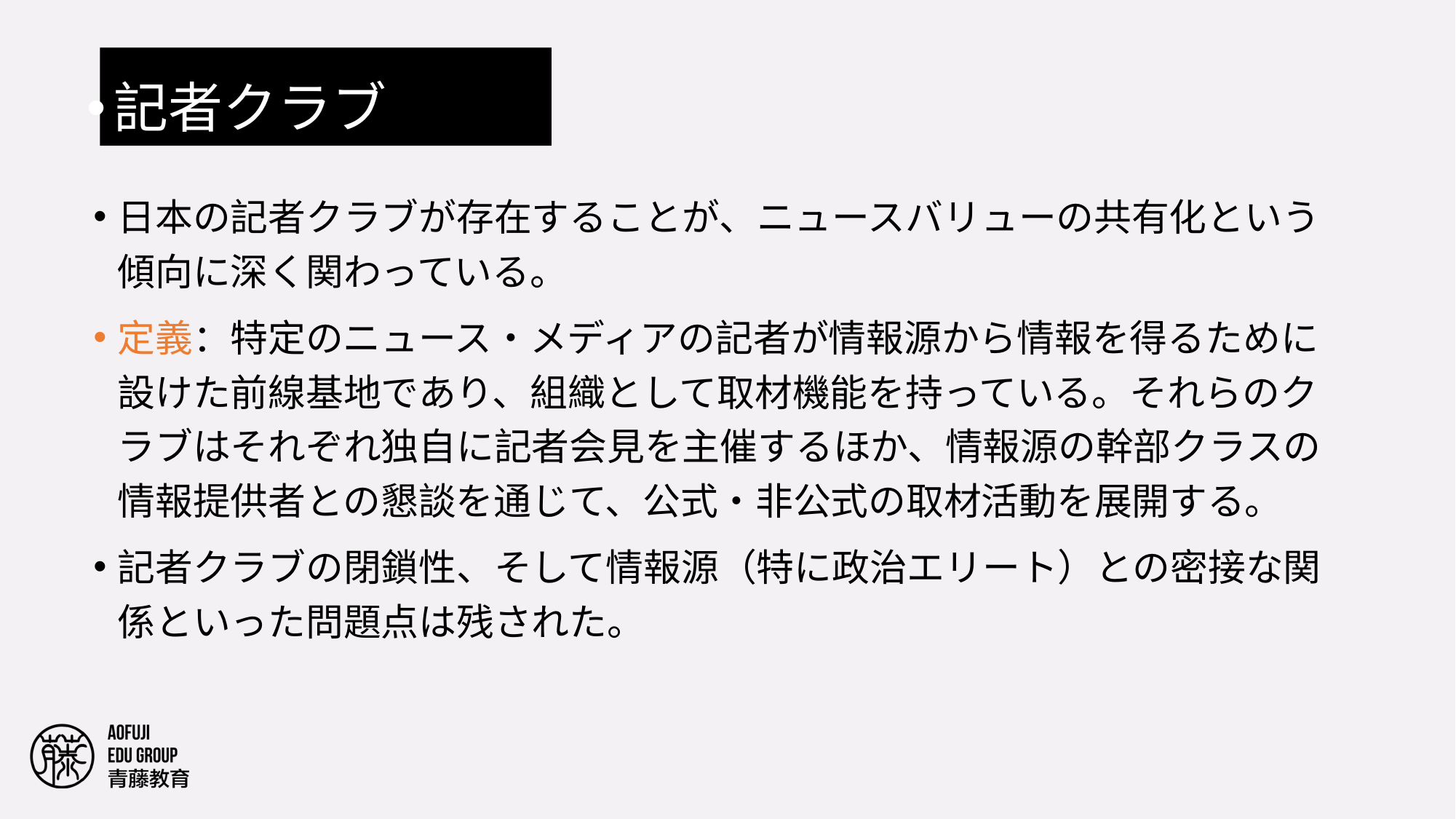

#

記者クラブ
日本の記者クラブが存在することが、ニュースバリューの共有化という傾向に深く関わっている。
定義：特定のニュース・メディアの記者が情報源から情報を得るために設けた前線基地であり、組織として取材機能を持っている。それらのクラブはそれぞれ独自に記者会見を主催するほか、情報源の幹部クラスの情報提供者との懇談を通じて、公式・非公式の取材活動を展開する。
記者クラブの閉鎖性、そして情報源（特に政治エリート）との密接な関係といった問題点は残された。